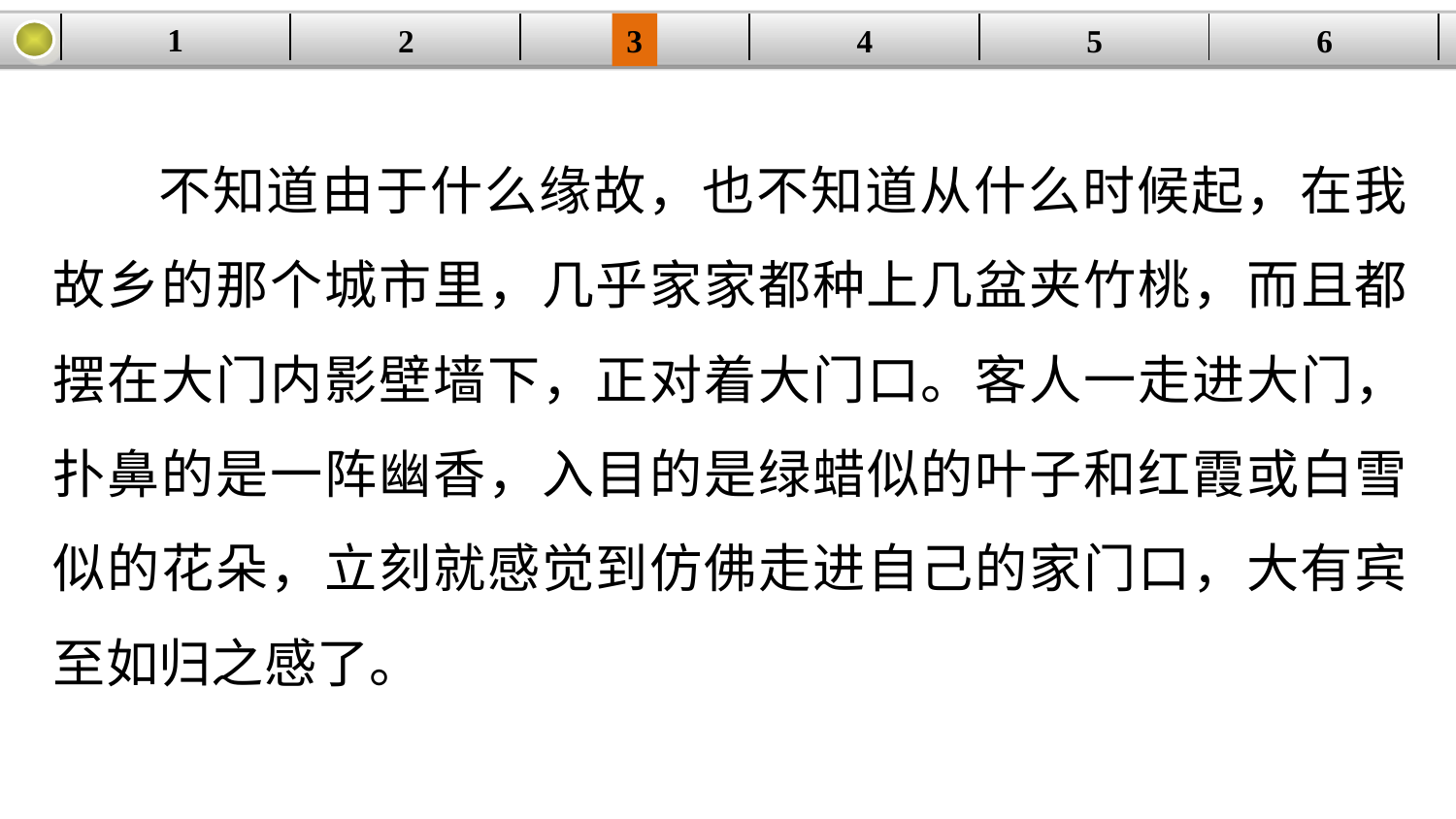

1
2
3
4
|  |  |  |  |  |  |
| --- | --- | --- | --- | --- | --- |
5
6

不知道由于什么缘故，也不知道从什么时候起，在我故乡的那个城市里，几乎家家都种上几盆夹竹桃，而且都摆在大门内影壁墙下，正对着大门口。客人一走进大门，扑鼻的是一阵幽香，入目的是绿蜡似的叶子和红霞或白雪似的花朵，立刻就感觉到仿佛走进自己的家门口，大有宾至如归之感了。